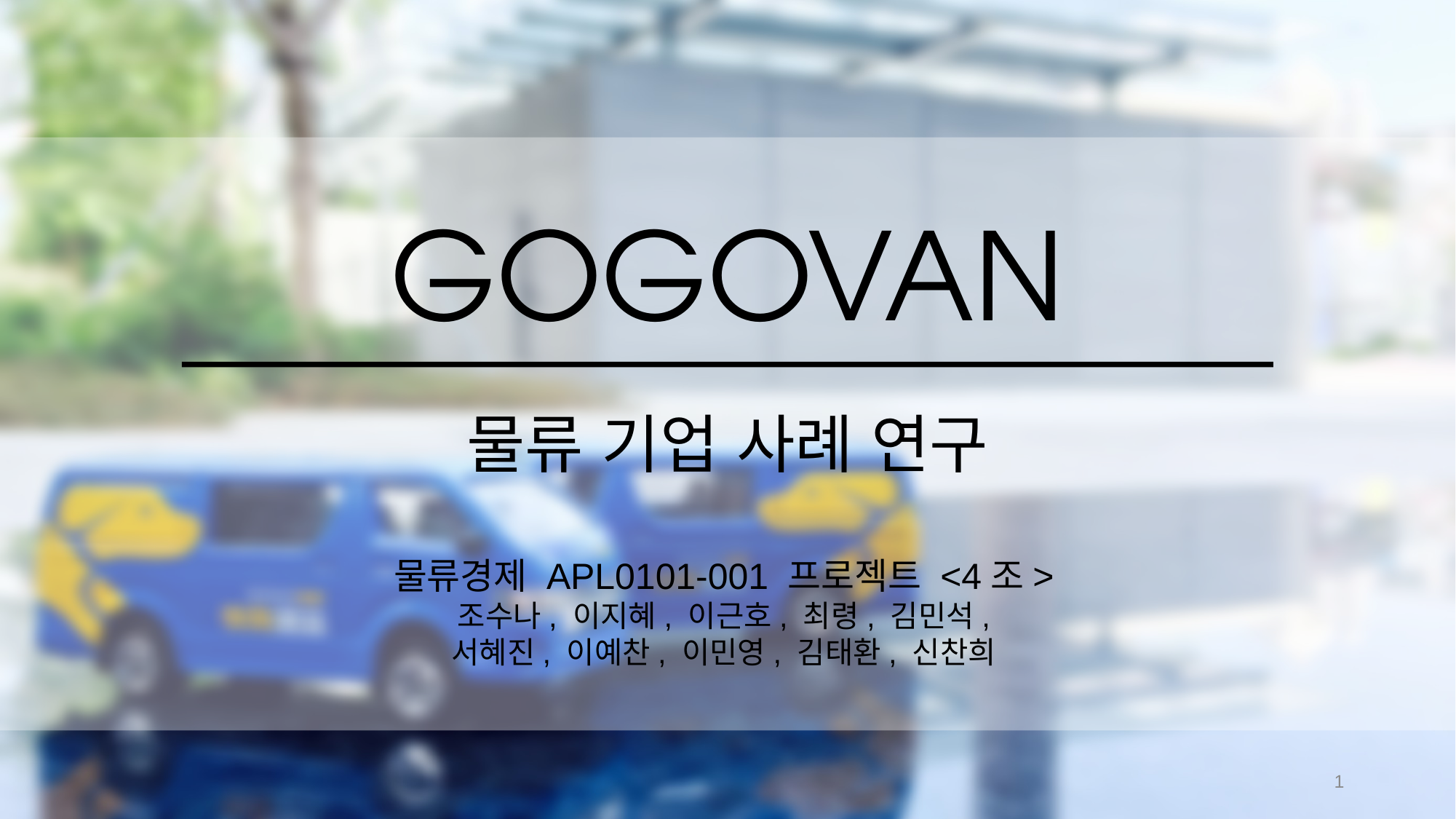

GOGOVAN

물류 기업 사례 연구
물류경제 APL0101-001 프로젝트 <4조>
조수나, 이지혜, 이근호, 최령, 김민석,
서혜진, 이예찬, 이민영, 김태환, 신찬희
1